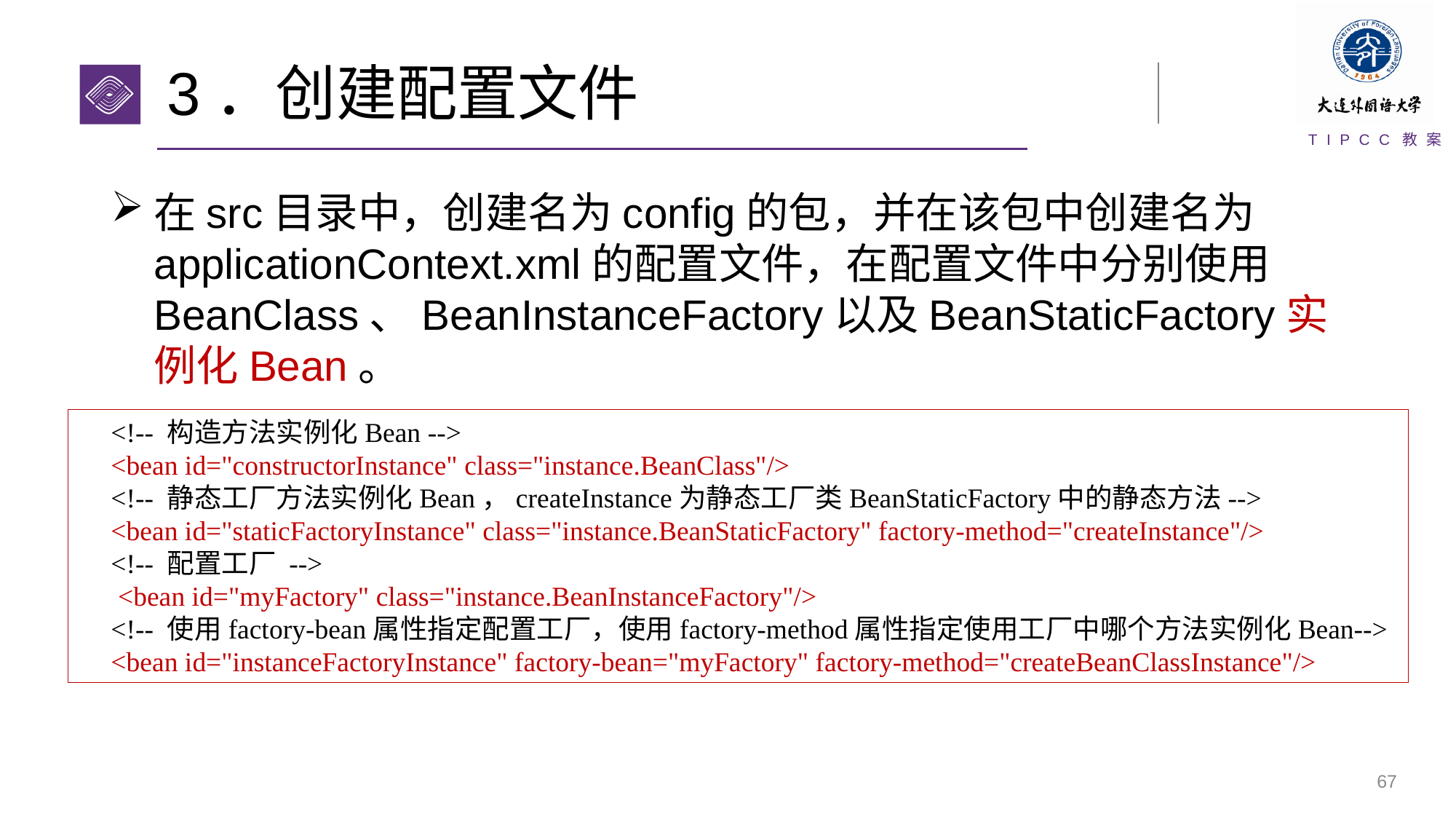

# 3．创建配置文件
在src目录中，创建名为config的包，并在该包中创建名为applicationContext.xml的配置文件，在配置文件中分别使用BeanClass、BeanInstanceFactory以及BeanStaticFactory实例化Bean。
<!-- 构造方法实例化Bean -->
<bean id="constructorInstance" class="instance.BeanClass"/>
<!-- 静态工厂方法实例化Bean，createInstance为静态工厂类BeanStaticFactory中的静态方法-->
<bean id="staticFactoryInstance" class="instance.BeanStaticFactory" factory-method="createInstance"/>
<!-- 配置工厂 -->
 <bean id="myFactory" class="instance.BeanInstanceFactory"/>
<!-- 使用factory-bean属性指定配置工厂，使用factory-method属性指定使用工厂中哪个方法实例化Bean-->
<bean id="instanceFactoryInstance" factory-bean="myFactory" factory-method="createBeanClassInstance"/>
67